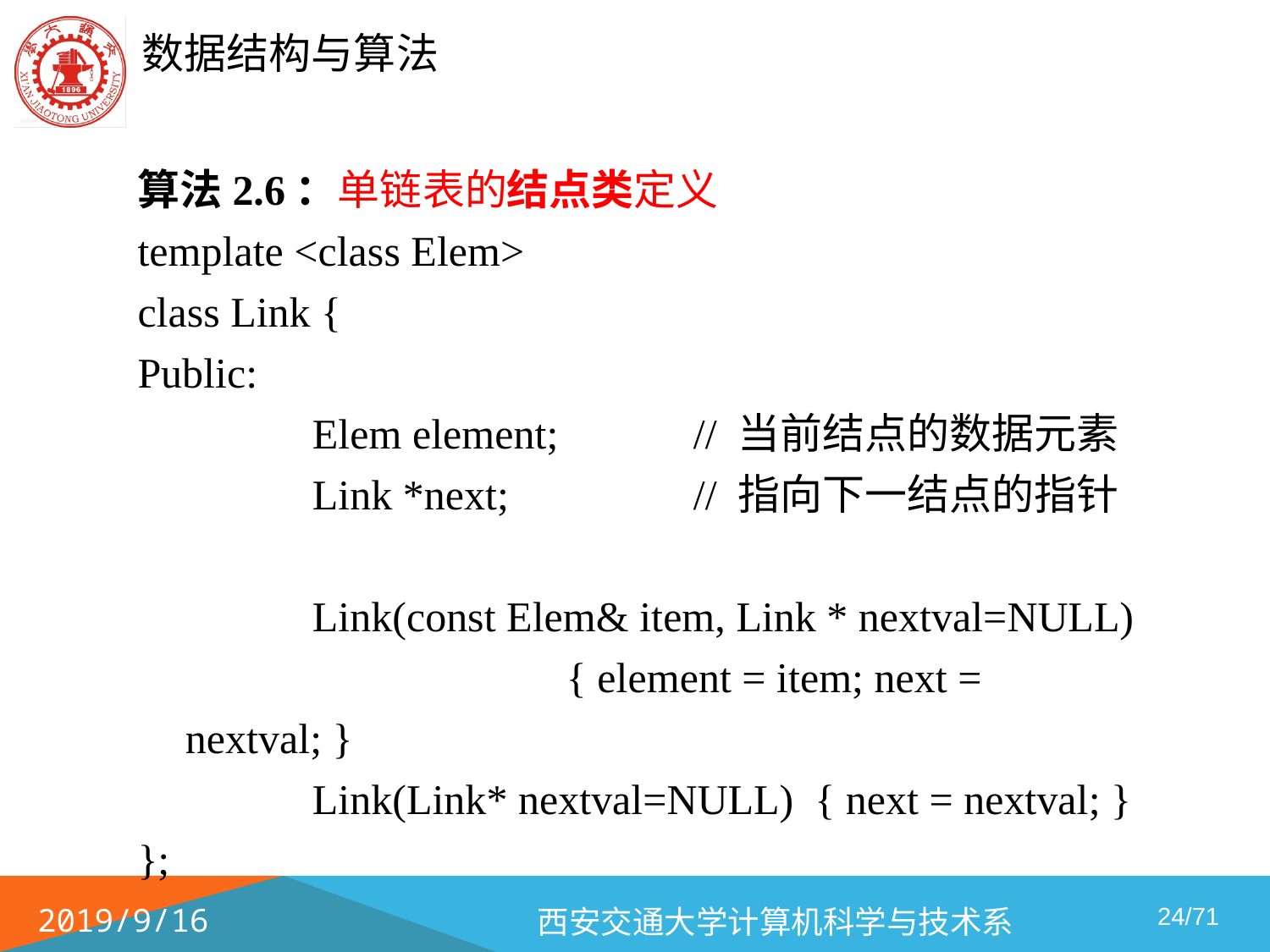

算法2.6：单链表的结点类定义
template <class Elem>
class Link {
Public:
		Elem element;   	// 当前结点的数据元素
		Link *next; 		// 指向下一结点的指针

		Link(const Elem& item, Link * nextval=NULL) 			{ element = item; next = nextval; }
      	Link(Link* nextval=NULL)  { next = nextval; }
};